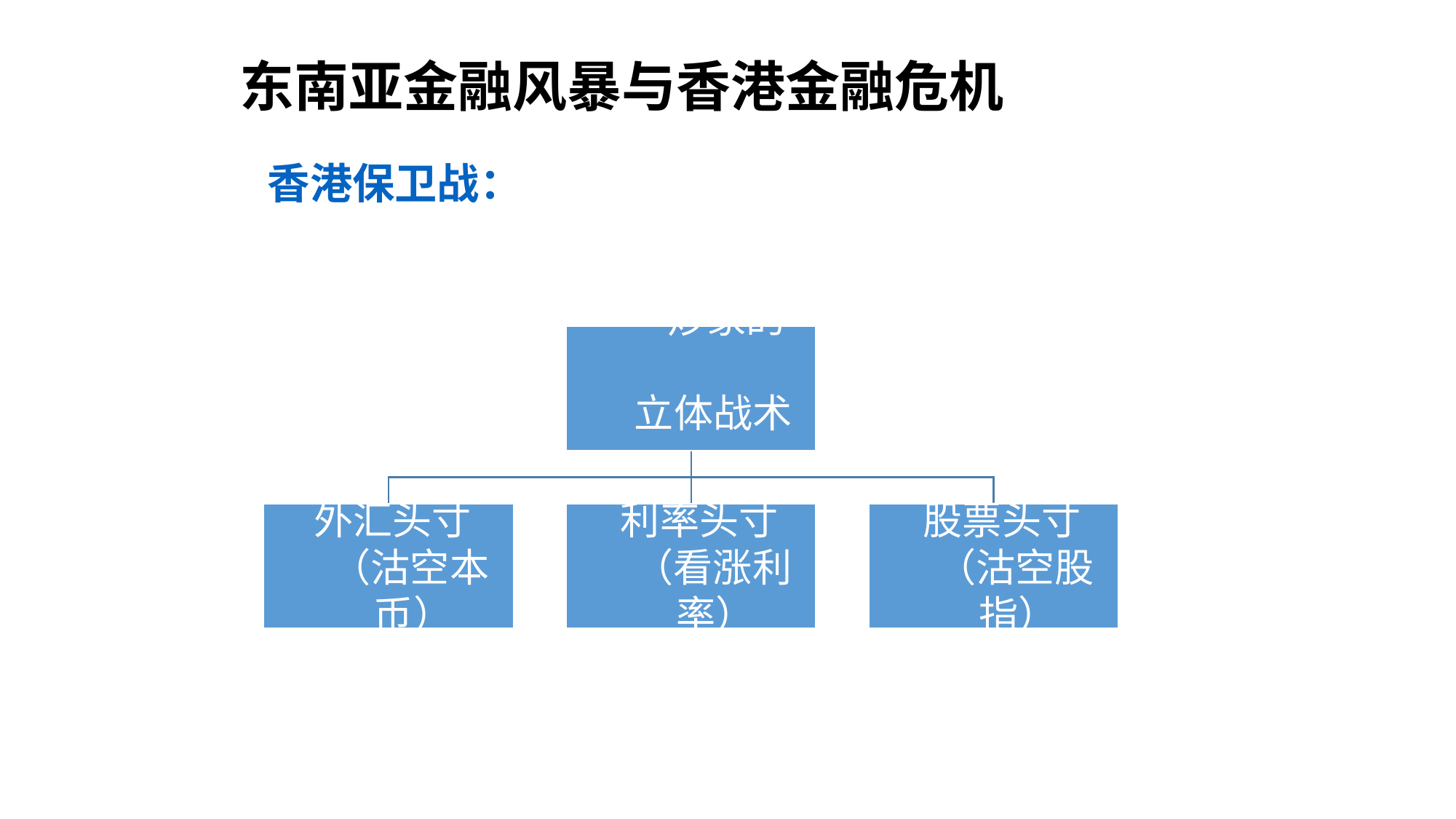

东南亚金融风暴与香港金融危机
   香港保卫战：

     炒家的
 立体战术
外汇头寸
（沽空本币）
利率头寸
（看涨利率）
股票头寸
（沽空股指）